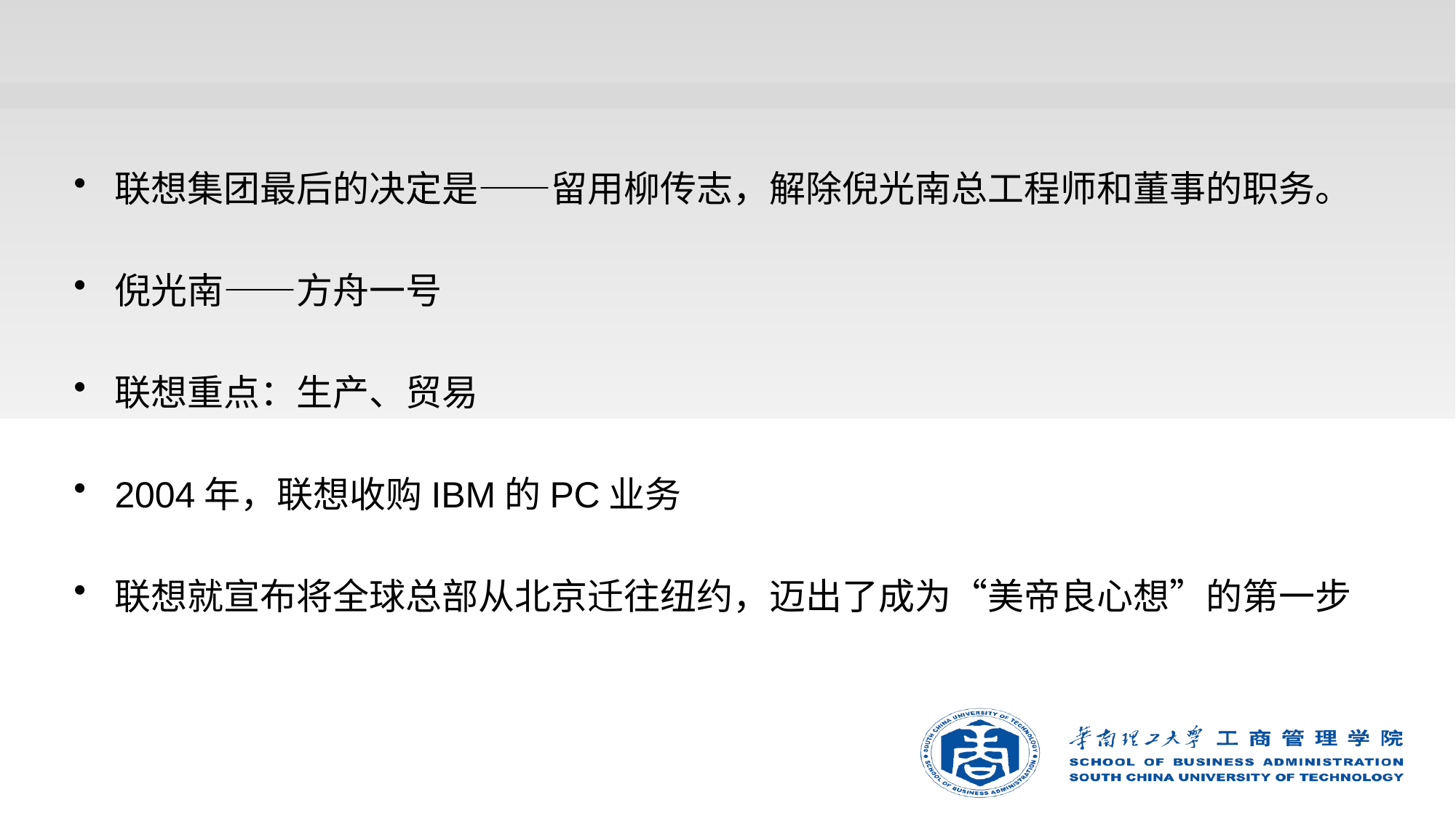

#
联想集团最后的决定是——留用柳传志，解除倪光南总工程师和董事的职务。

倪光南——方舟一号

联想重点：生产、贸易

2004年，联想收购IBM的PC业务

联想就宣布将全球总部从北京迁往纽约，迈出了成为“美帝良心想”的第一步